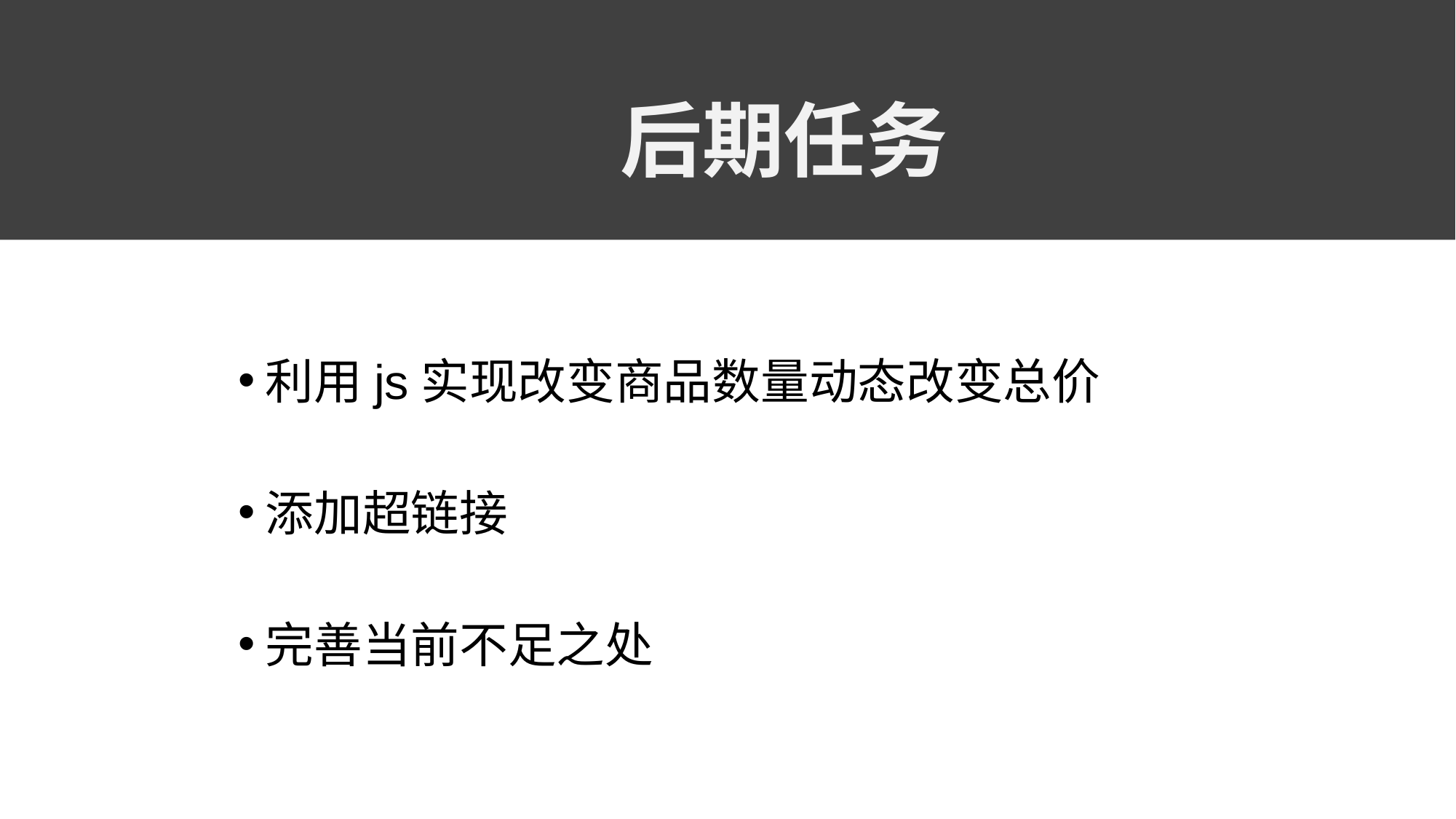

# 后期任务
利用js实现改变商品数量动态改变总价
添加超链接
完善当前不足之处